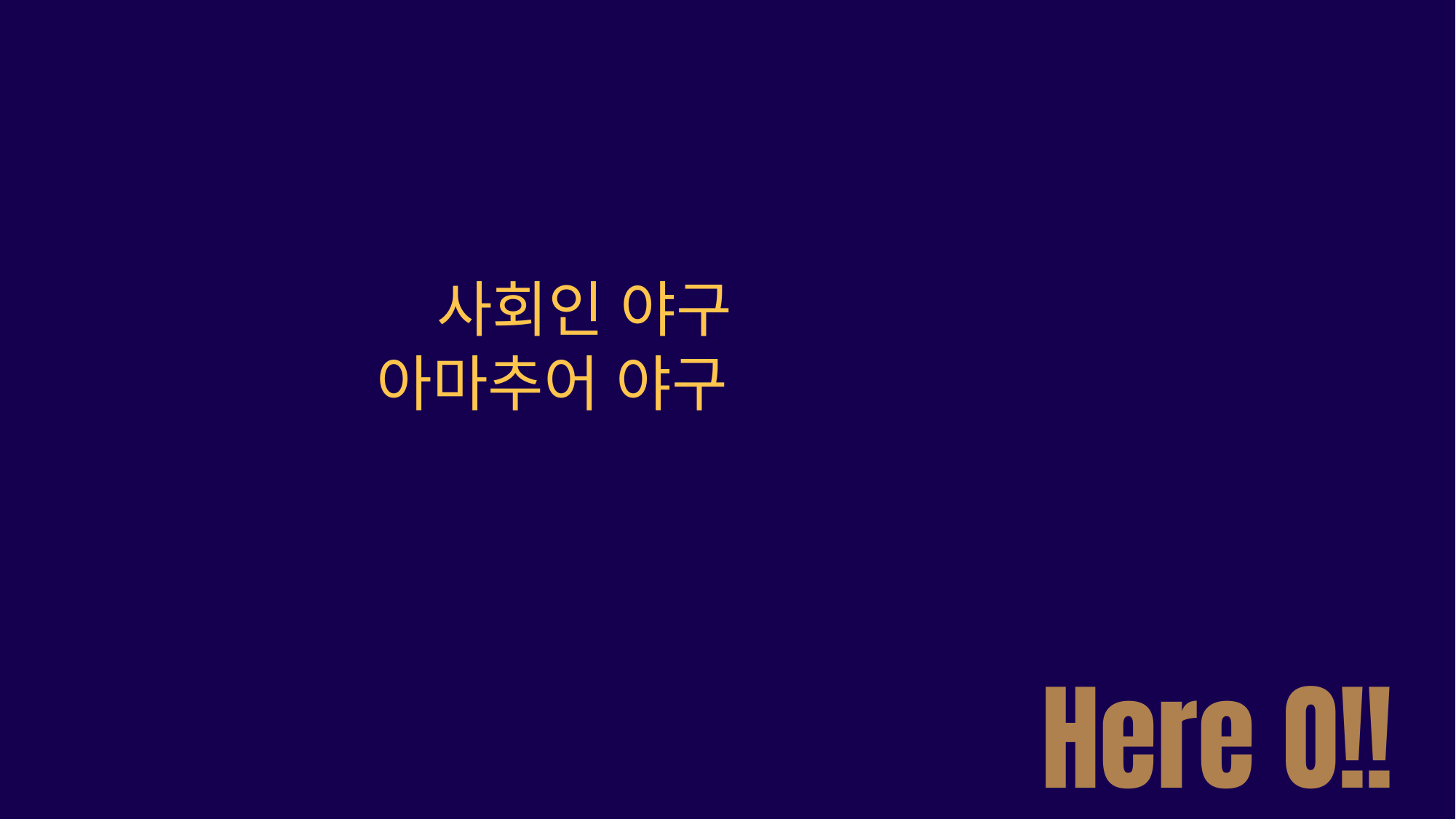

사회인 야구
아마추어 야구
# Here O!!